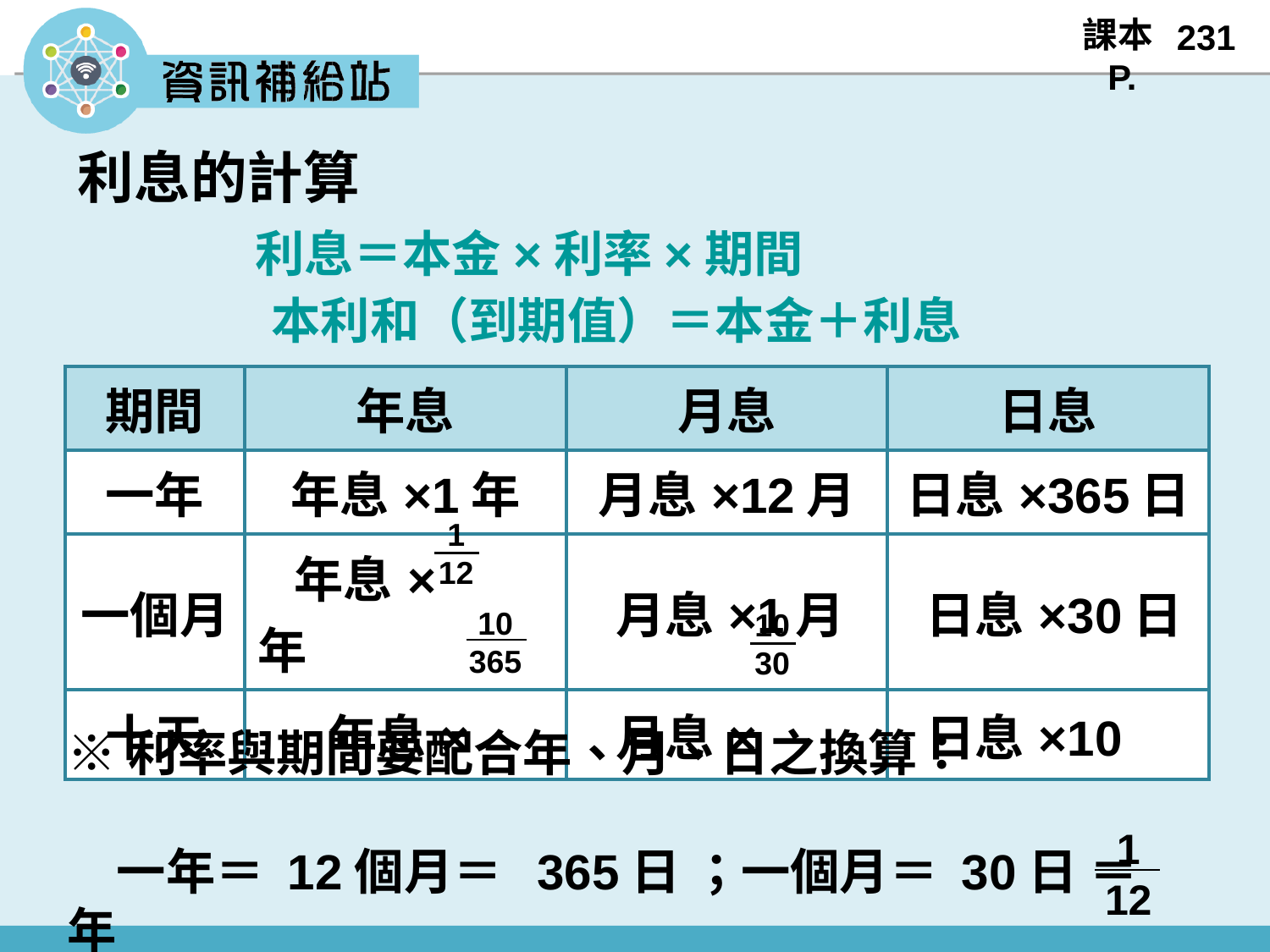

231
利息的計算
利息＝本金×利率×期間
本利和（到期值）＝本金＋利息
| 期間 | 年息 | 月息 | 日息 |
| --- | --- | --- | --- |
| 一年 | 年息×1年 | 月息×12月 | 日息×365日 |
| 一個月 | 年息× 年 | 月息×1月 | 日息×30日 |
| 十天 | 年息× | 月息× | 日息×10 |
1
12
10
365
10
30
※利率與期間要配合年、月、日之換算：

　一年＝ 12個月＝  365日 ；一個月＝ 30日 ＝       年
1
12